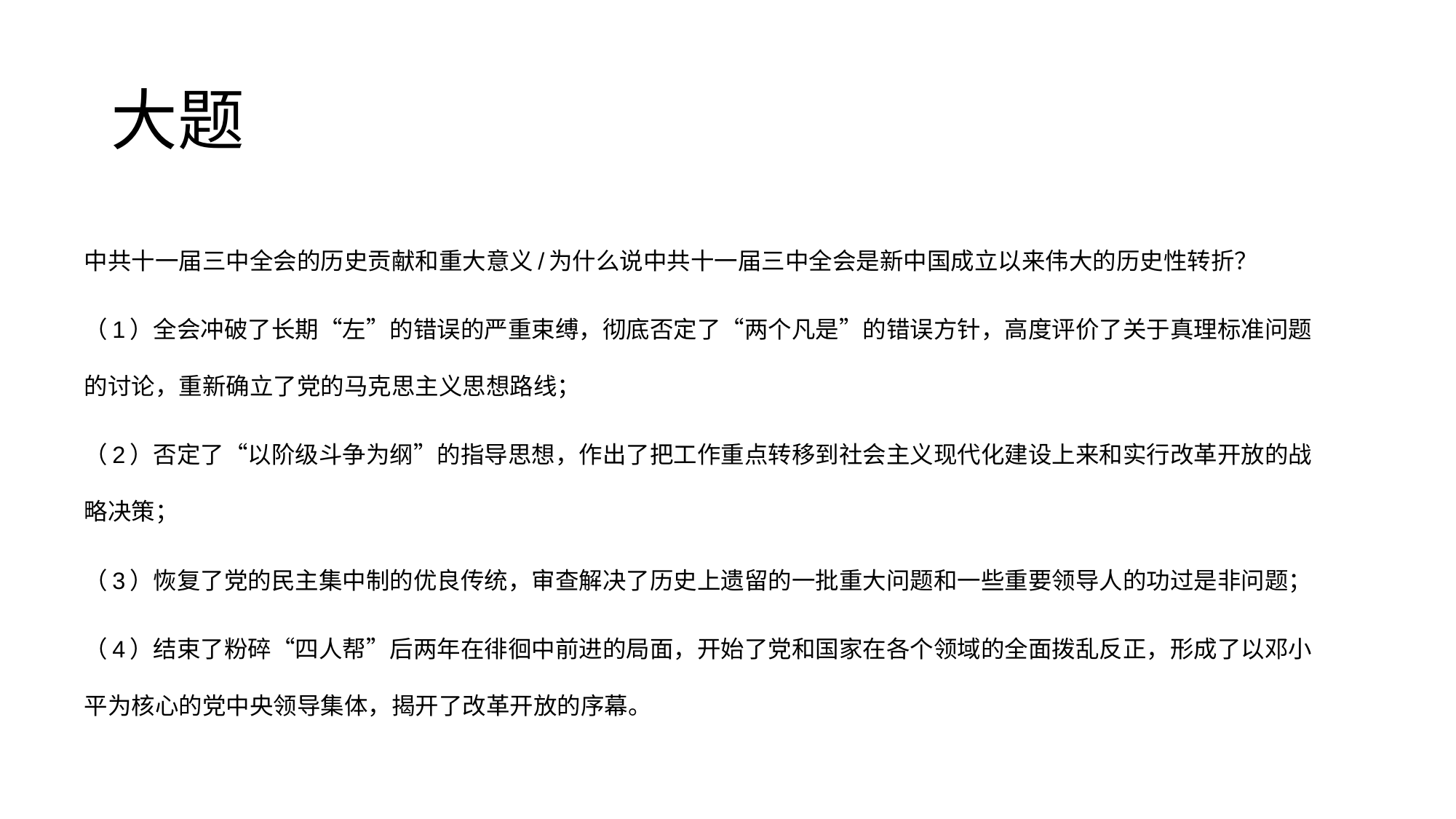

# 大题
中共十一届三中全会的历史贡献和重大意义/为什么说中共十一届三中全会是新中国成立以来伟大的历史性转折？
（1）全会冲破了长期“左”的错误的严重束缚，彻底否定了“两个凡是”的错误方针，高度评价了关于真理标准问题的讨论，重新确立了党的马克思主义思想路线；
（2）否定了“以阶级斗争为纲”的指导思想，作出了把工作重点转移到社会主义现代化建设上来和实行改革开放的战略决策；
（3）恢复了党的民主集中制的优良传统，审查解决了历史上遗留的一批重大问题和一些重要领导人的功过是非问题；
（4）结束了粉碎“四人帮”后两年在徘徊中前进的局面，开始了党和国家在各个领域的全面拨乱反正，形成了以邓小平为核心的党中央领导集体，揭开了改革开放的序幕。